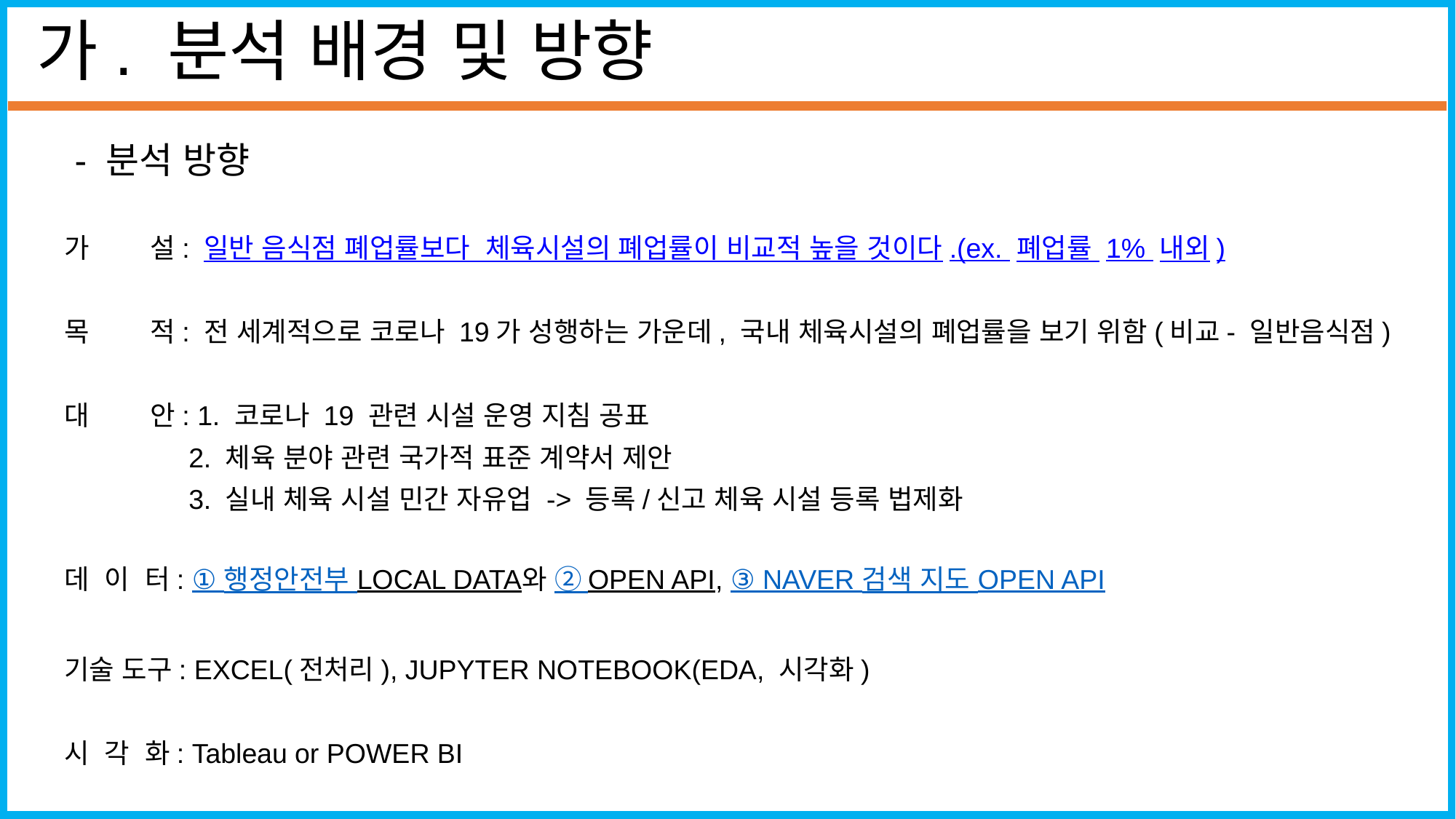

가. 분석 배경 및 방향
- 분석 방향
가        설: 일반 음식점 폐업률보다  체육시설의 폐업률이 비교적 높을 것이다.(ex. 폐업률 1% 내외)

목        적: 전 세계적으로 코로나 19가 성행하는 가운데, 국내 체육시설의 폐업률을 보기 위함(비교- 일반음식점)

대        안: 1. 코로나 19 관련 시설 운영 지침 공표

	  2. 체육 분야 관련 국가적 표준 계약서 제안

	  3. 실내 체육 시설 민간 자유업 -> 등록/신고 체육 시설 등록 법제화

데  이  터: ① 행정안전부 LOCAL DATA와 ② OPEN API, ③ NAVER 검색 지도 OPEN API

기술 도구: EXCEL(전처리), JUPYTER NOTEBOOK(EDA, 시각화)

시  각  화: Tableau or POWER BI